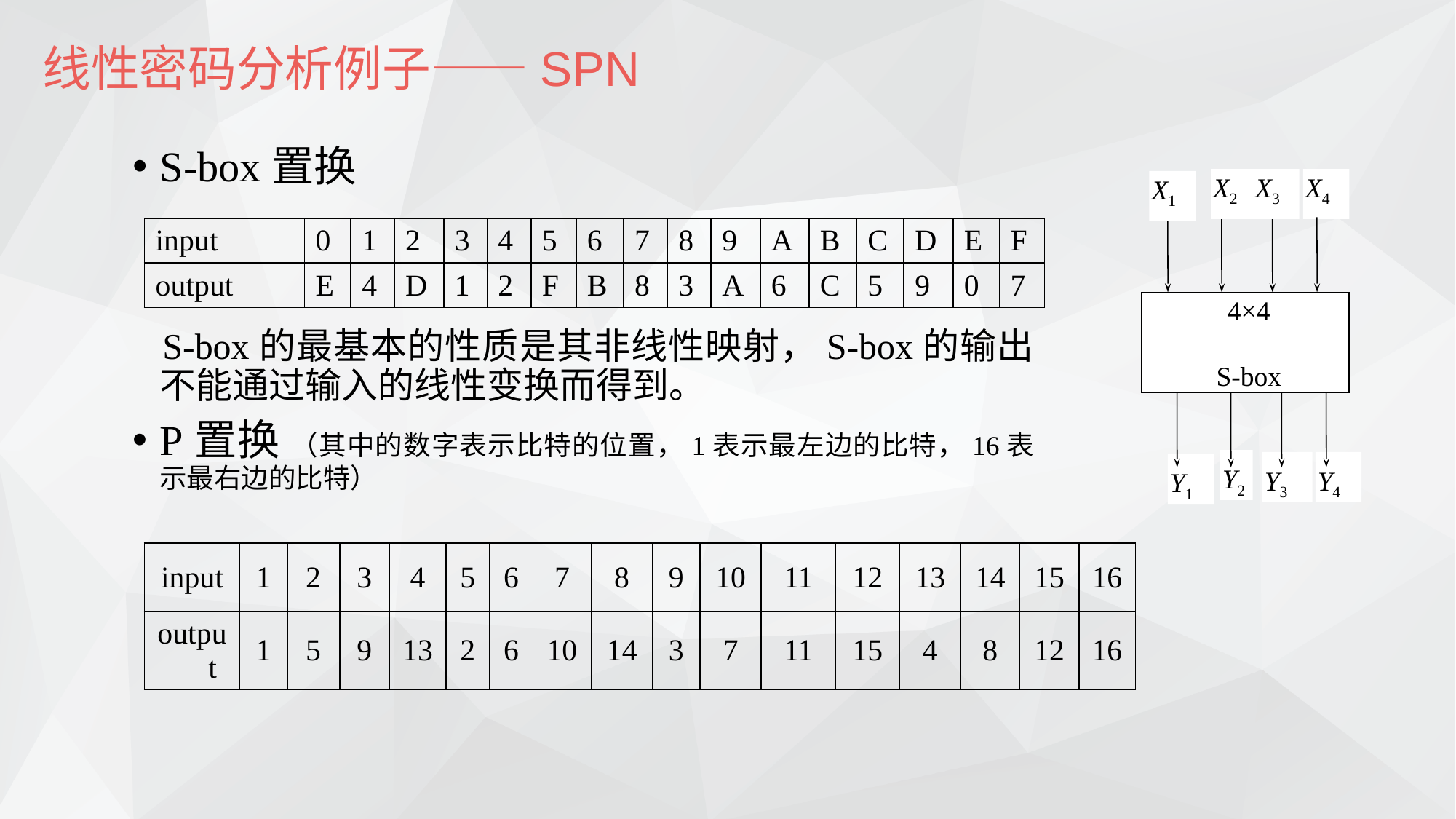

线性密码分析例子——SPN
S-box置换

   S-box的最基本的性质是其非线性映射，S-box的输出不能通过输入的线性变换而得到。

X2
X3
X4
X1

 4×4

 S-box

Y2
Y3
Y4
Y1
| input | 0 | 1 | 2 | 3 | 4 | 5 | 6 | 7 | 8 | 9 | A | B | C | D | E | F |
| --- | --- | --- | --- | --- | --- | --- | --- | --- | --- | --- | --- | --- | --- | --- | --- | --- |
| output | E | 4 | D | 1 | 2 | F | B | 8 | 3 | A | 6 | C | 5 | 9 | 0 | 7 |
P置换 （其中的数字表示比特的位置，1表示最左边的比特，16表示最右边的比特）
| input | 1 | 2 | 3 | 4 | 5 | 6 | 7 | 8 | 9 | 10 | 11 | 12 | 13 | 14 | 15 | 16 |
| --- | --- | --- | --- | --- | --- | --- | --- | --- | --- | --- | --- | --- | --- | --- | --- | --- |
| output | 1 | 5 | 9 | 13 | 2 | 6 | 10 | 14 | 3 | 7 | 11 | 15 | 4 | 8 | 12 | 16 |